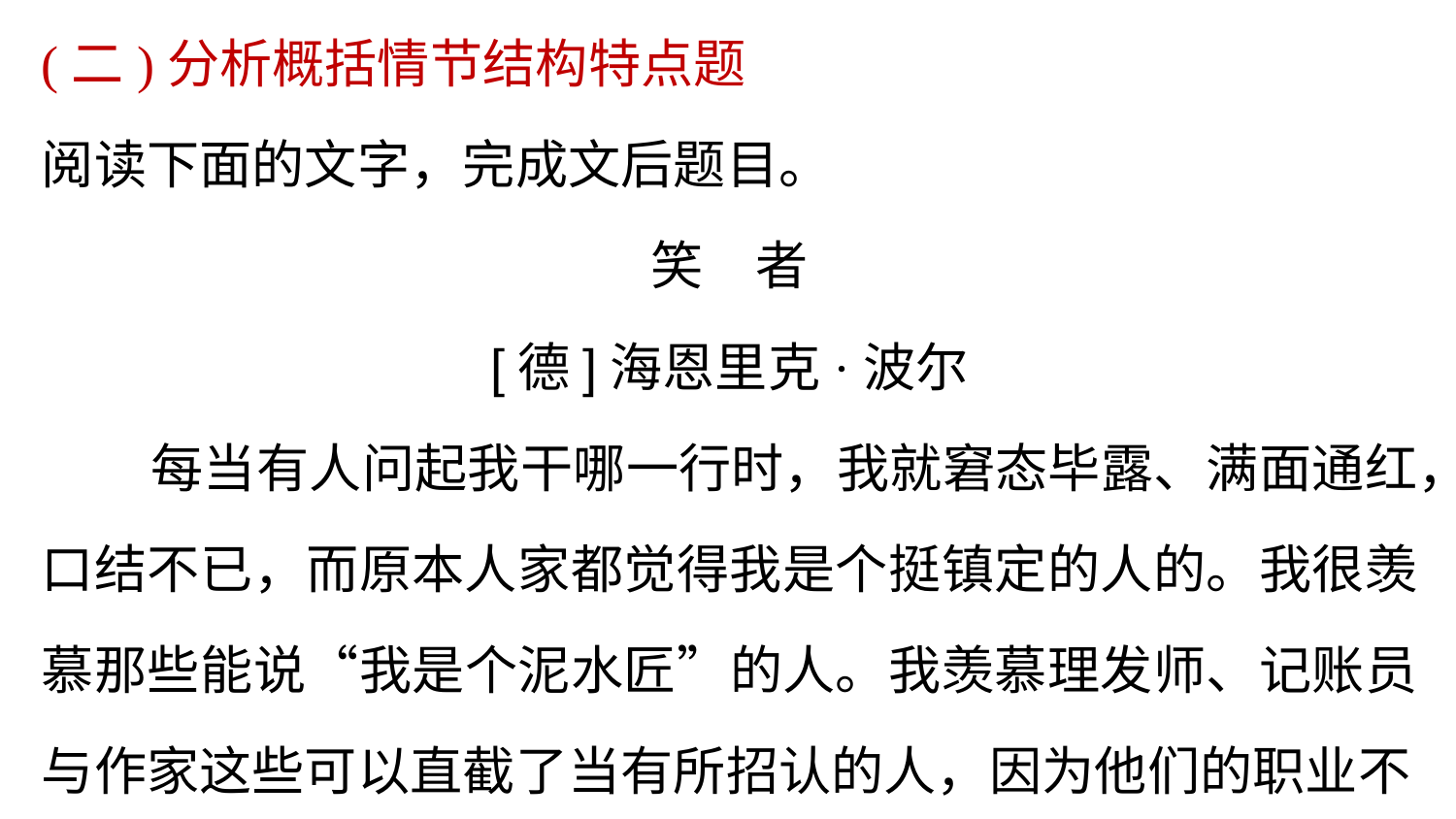

(二)分析概括情节结构特点题
阅读下面的文字，完成文后题目。
笑　者
[德]海恩里克·波尔
        每当有人问起我干哪一行时，我就窘态毕露、满面通红，口结不已，而原本人家都觉得我是个挺镇定的人的。我很羡慕那些能说“我是个泥水匠”的人。我羡慕理发师、记账员与作家这些可以直截了当有所招认的人，因为他们的职业不